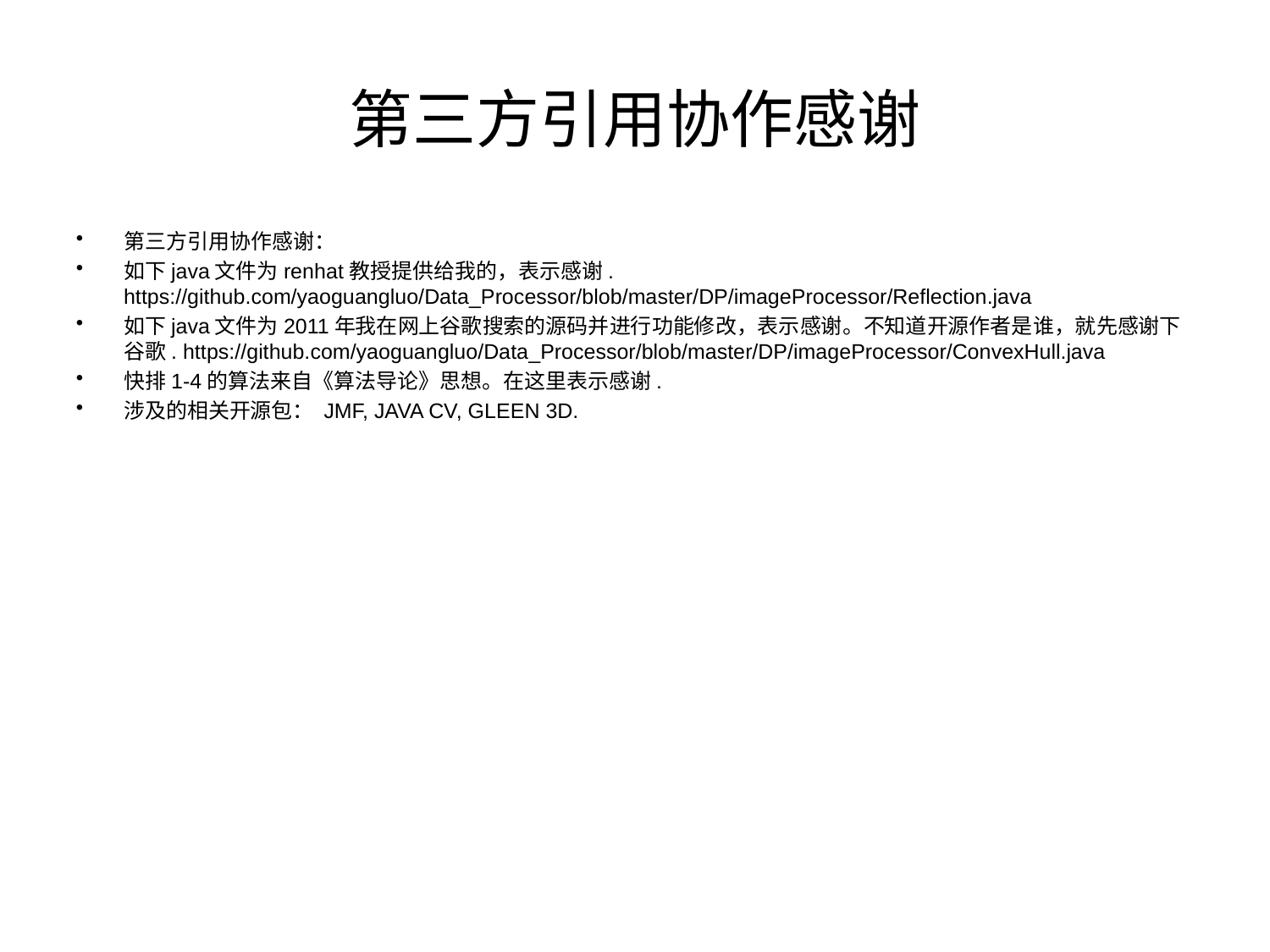

# 第三方引用协作感谢
第三方引用协作感谢：
如下java文件为renhat教授提供给我的，表示感谢. https://github.com/yaoguangluo/Data_Processor/blob/master/DP/imageProcessor/Reflection.java
如下java文件为2011年我在网上谷歌搜索的源码并进行功能修改，表示感谢。不知道开源作者是谁，就先感谢下谷歌. https://github.com/yaoguangluo/Data_Processor/blob/master/DP/imageProcessor/ConvexHull.java
快排1-4的算法来自《算法导论》思想。在这里表示感谢.
涉及的相关开源包： JMF, JAVA CV, GLEEN 3D.